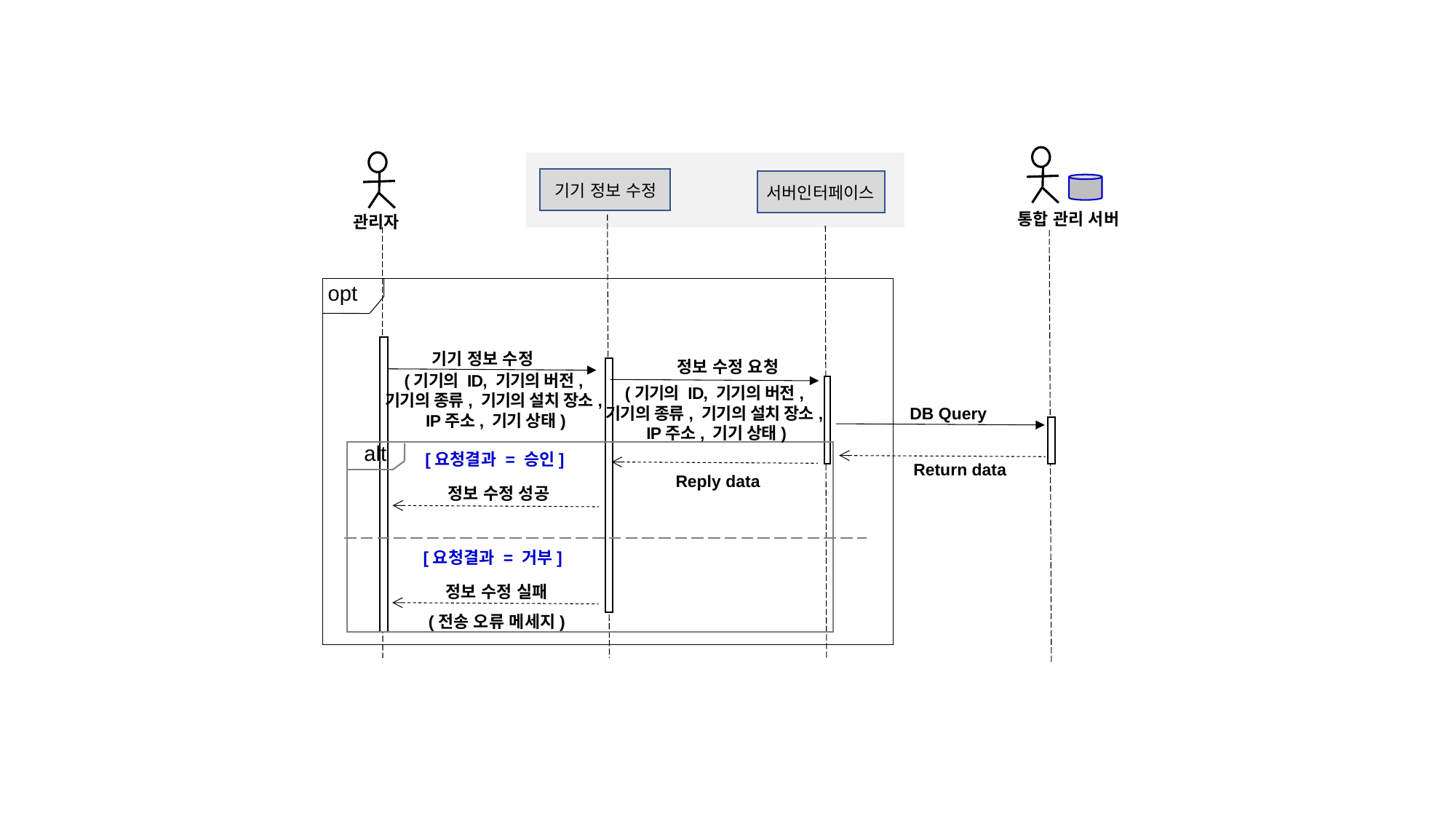

기기 정보 수정
서버인터페이스
통합 관리 서버
관리자
opt

  기기 정보 수정
정보 수정 요청

(기기의 ID, 기기의 버전,
기기의 종류, 기기의 설치 장소,
IP주소, 기기 상태)

(기기의 ID, 기기의 버전,
기기의 종류, 기기의 설치 장소,
IP주소, 기기 상태)
DB Query

alt

[요청결과 = 승인]
Return data
Reply data
정보 수정 성공

[요청결과 = 거부]
정보 수정 실패
(전송 오류 메세지)